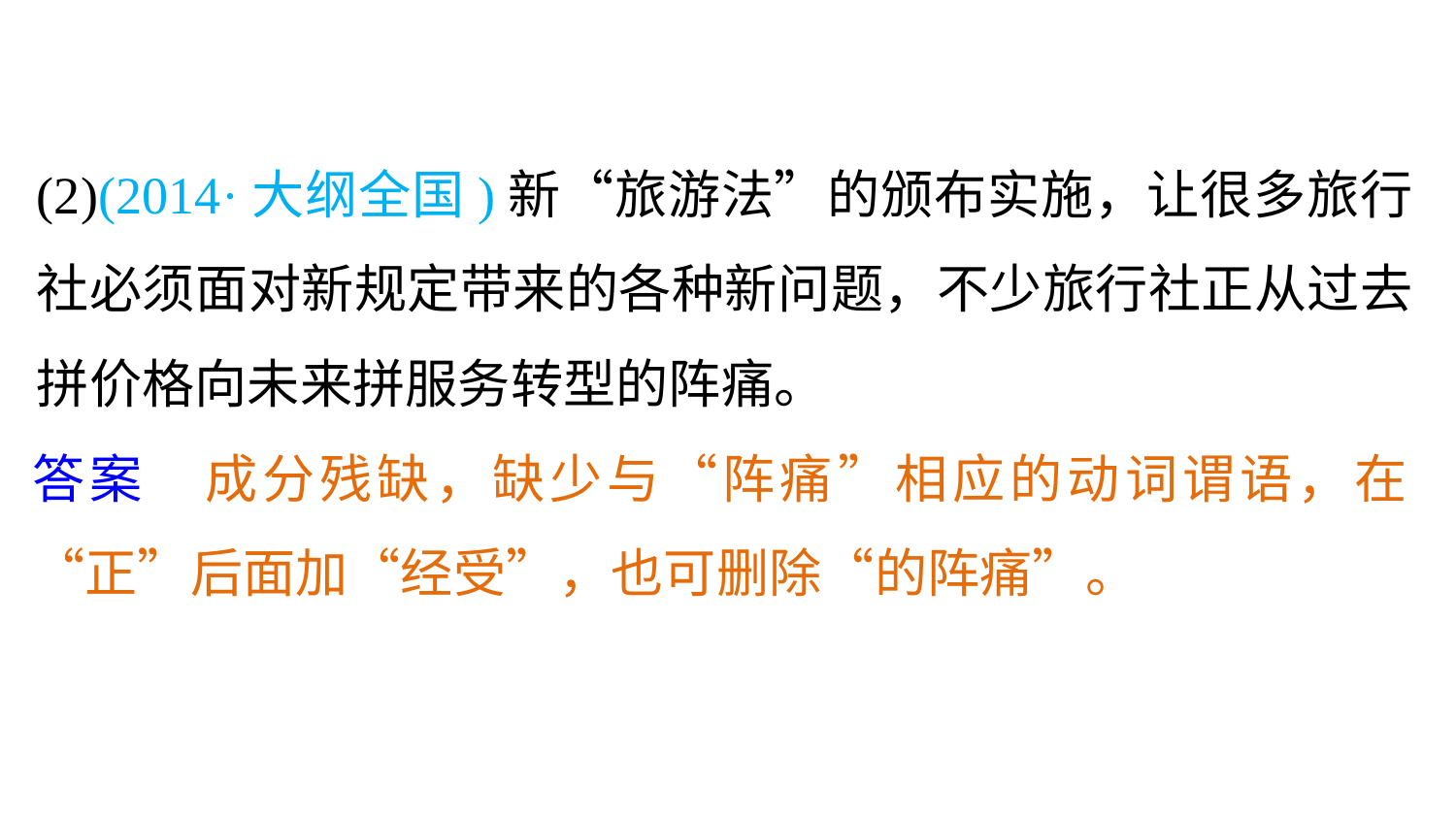

(2)(2014·大纲全国)新“旅游法”的颁布实施，让很多旅行社必须面对新规定带来的各种新问题，不少旅行社正从过去拼价格向未来拼服务转型的阵痛。
答案　成分残缺，缺少与“阵痛”相应的动词谓语，在“正”后面加“经受”，也可删除“的阵痛”。